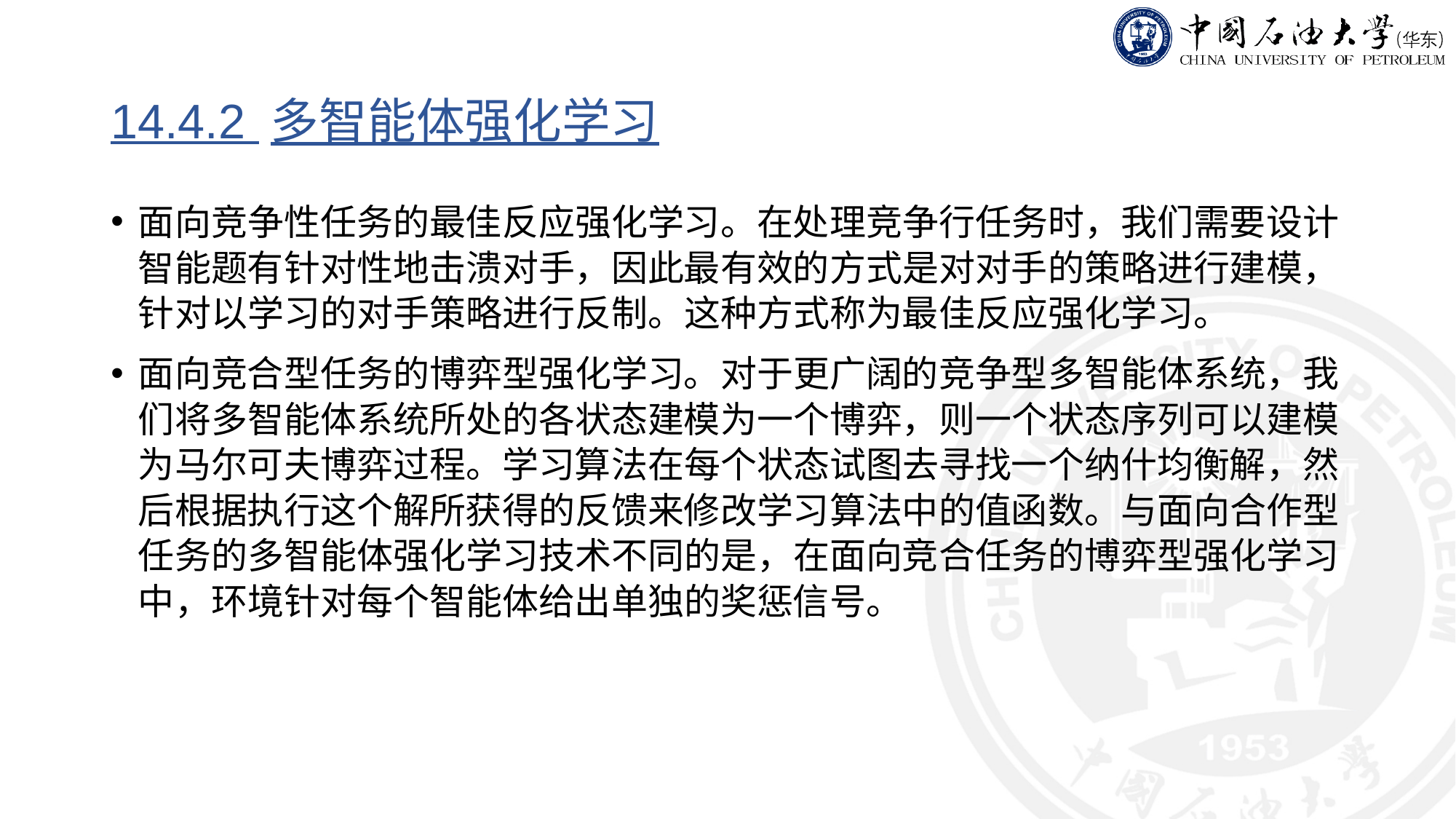

# 14.4.2 多智能体强化学习
面向竞争性任务的最佳反应强化学习。在处理竞争行任务时，我们需要设计智能题有针对性地击溃对手，因此最有效的方式是对对手的策略进行建模，针对以学习的对手策略进行反制。这种方式称为最佳反应强化学习。
面向竞合型任务的博弈型强化学习。对于更广阔的竞争型多智能体系统，我们将多智能体系统所处的各状态建模为一个博弈，则一个状态序列可以建模为马尔可夫博弈过程。学习算法在每个状态试图去寻找一个纳什均衡解，然后根据执行这个解所获得的反馈来修改学习算法中的值函数。与面向合作型任务的多智能体强化学习技术不同的是，在面向竞合任务的博弈型强化学习中，环境针对每个智能体给出单独的奖惩信号。